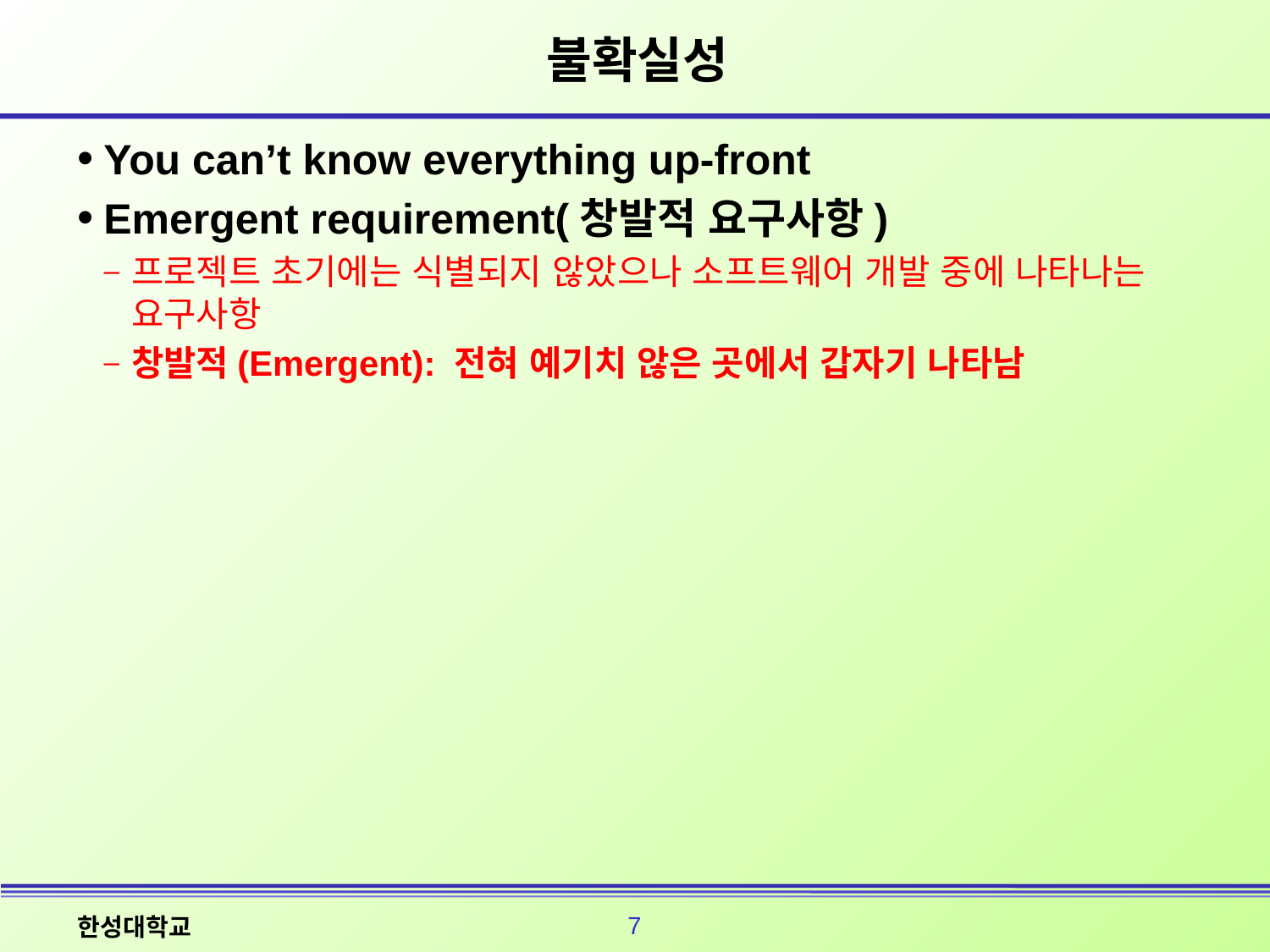

# 불확실성
You can’t know everything up-front
Emergent requirement(창발적 요구사항)
프로젝트 초기에는 식별되지 않았으나 소프트웨어 개발 중에 나타나는 요구사항
창발적(Emergent): 전혀 예기치 않은 곳에서 갑자기 나타남